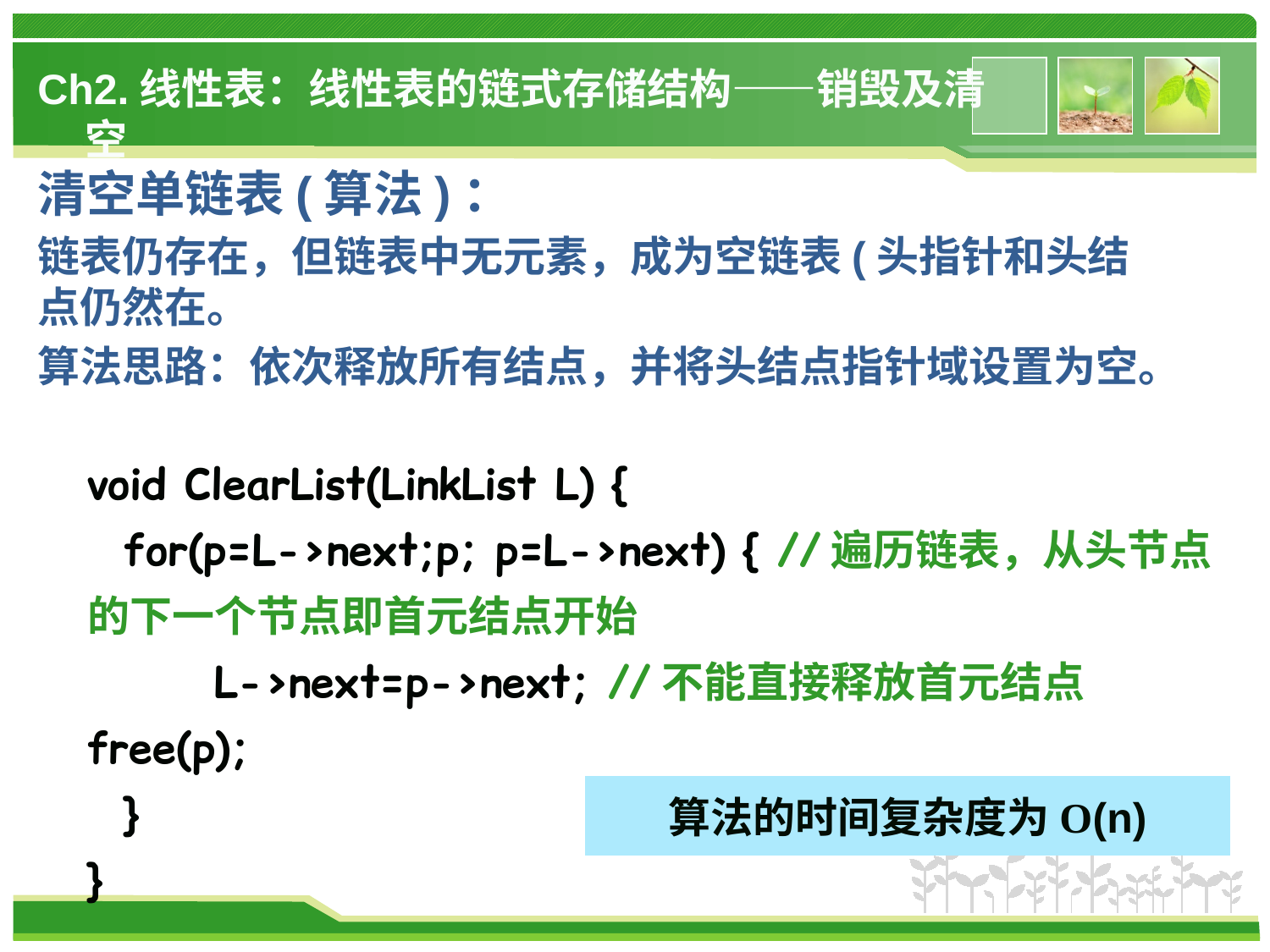

# Ch2.线性表：线性表的链式存储结构——销毁及清空
清空单链表(算法)：
链表仍存在，但链表中无元素，成为空链表(头指针和头结点仍然在。
算法思路：依次释放所有结点，并将头结点指针域设置为空。
void ClearList(LinkList L) {
  for(p=L->next;p; p=L->next) { //遍历链表，从头节点的下一个节点即首元结点开始
	L->next=p->next; //不能直接释放首元结点	free(p);
  }
}
算法的时间复杂度为O(n)